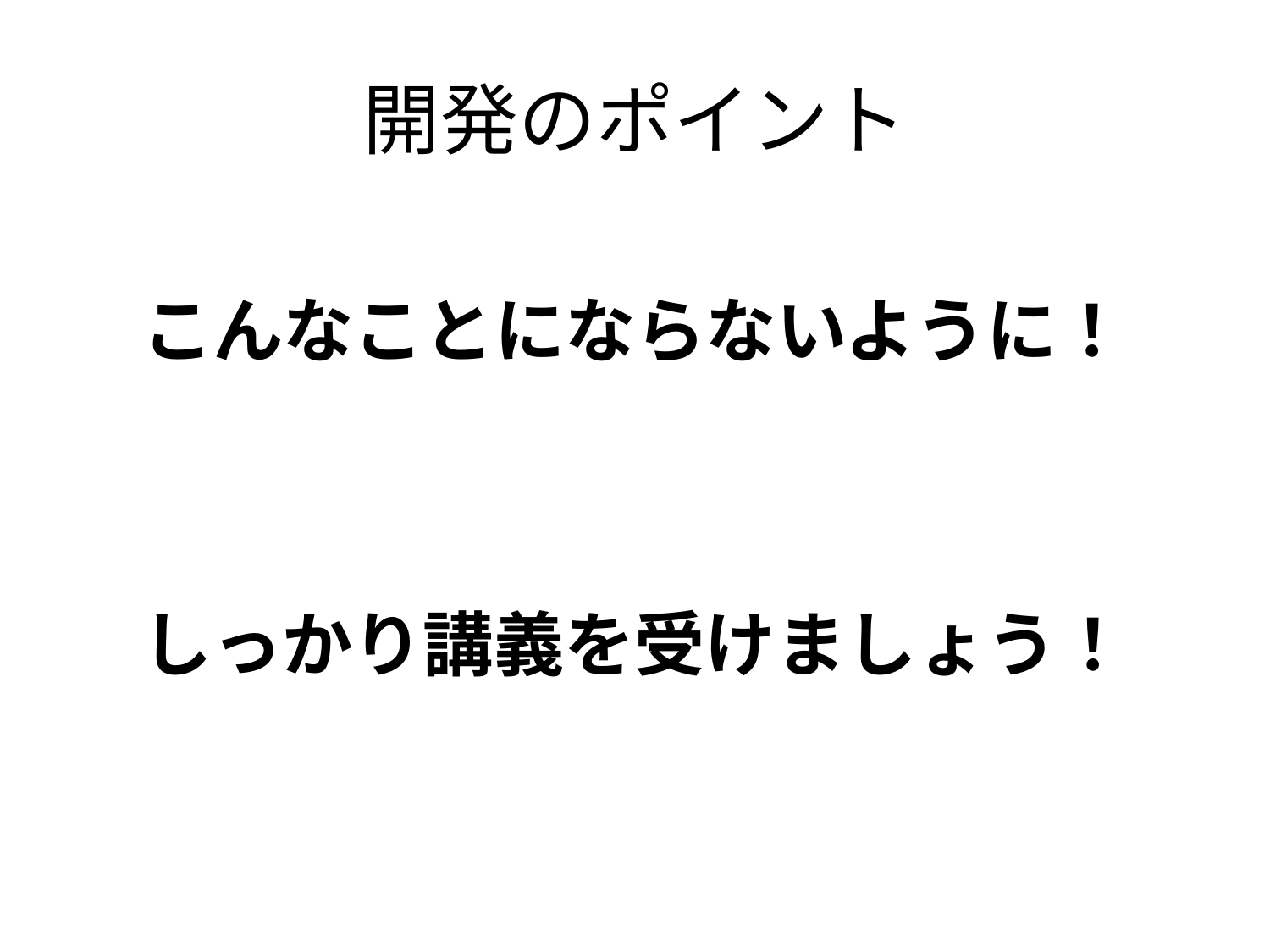

# 開発のポイント
こんなことにならないように！
しっかり講義を受けましょう！